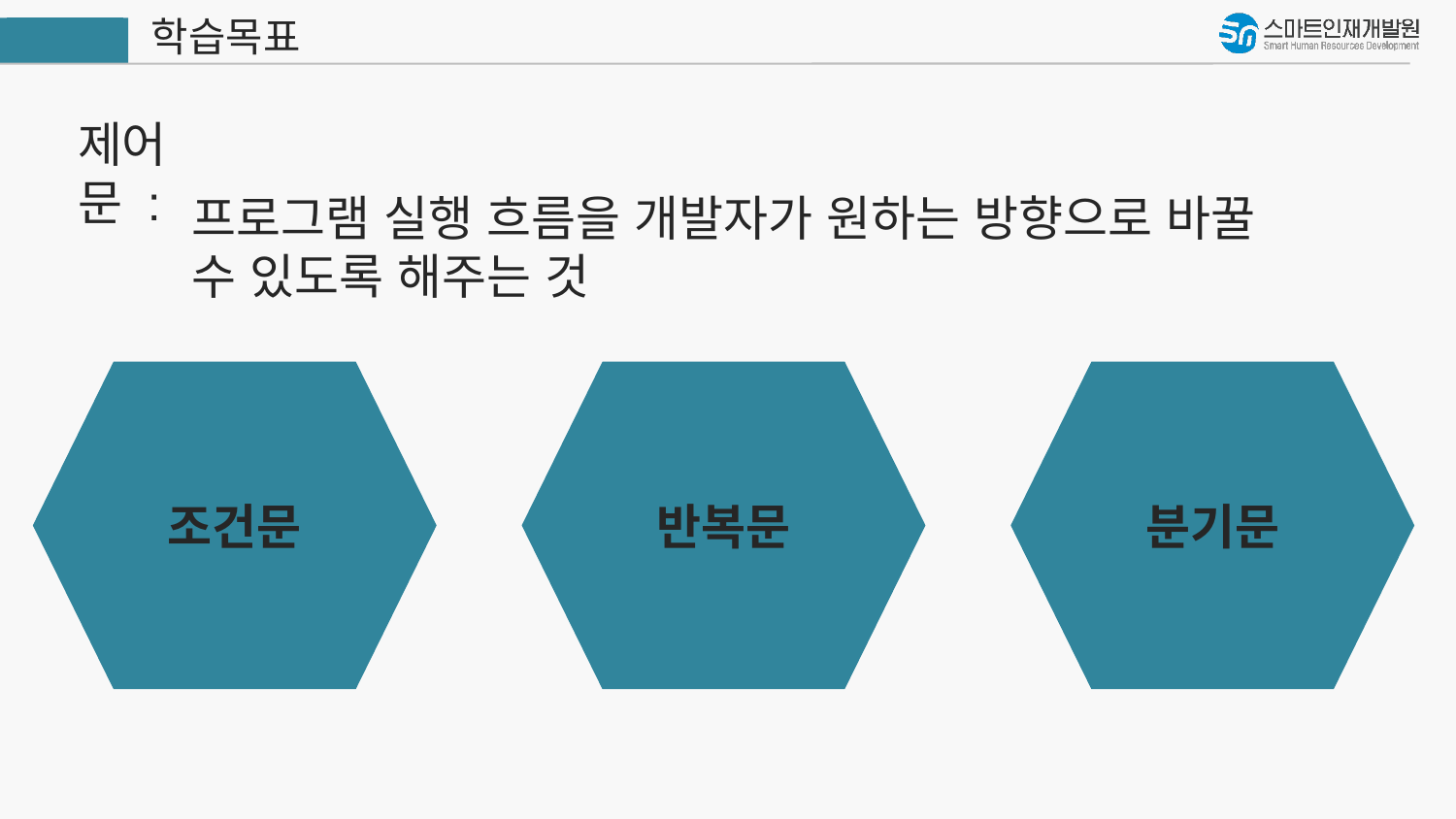

학습목표

Java
제어문 :
프로그램 실행 흐름을 개발자가 원하는 방향으로 바꿀 수 있도록 해주는 것
조건문
반복문
분기문